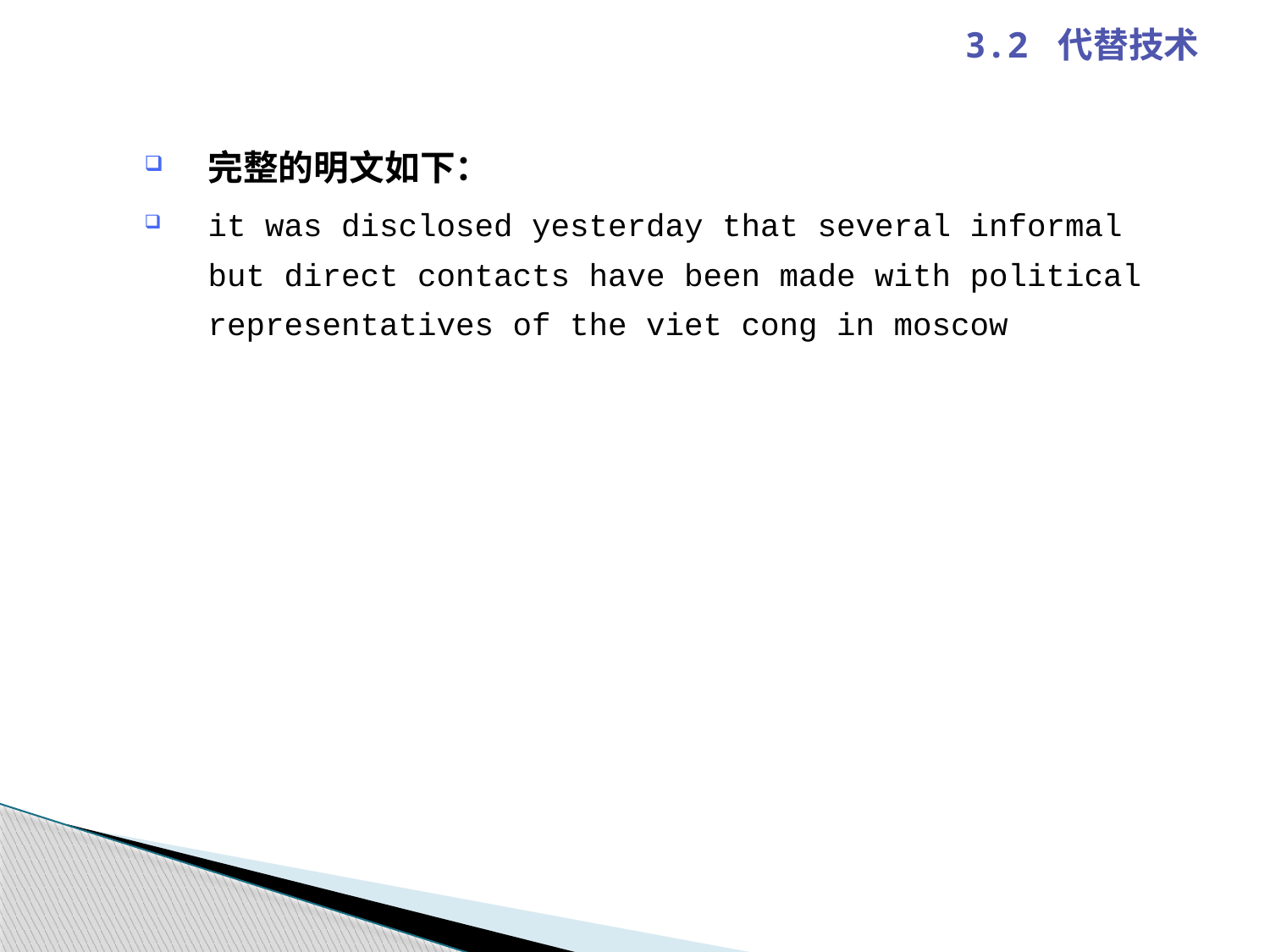

3.2 代替技术
完整的明文如下：
it was disclosed yesterday that several informal but direct contacts have been made with political representatives of the viet cong in moscow